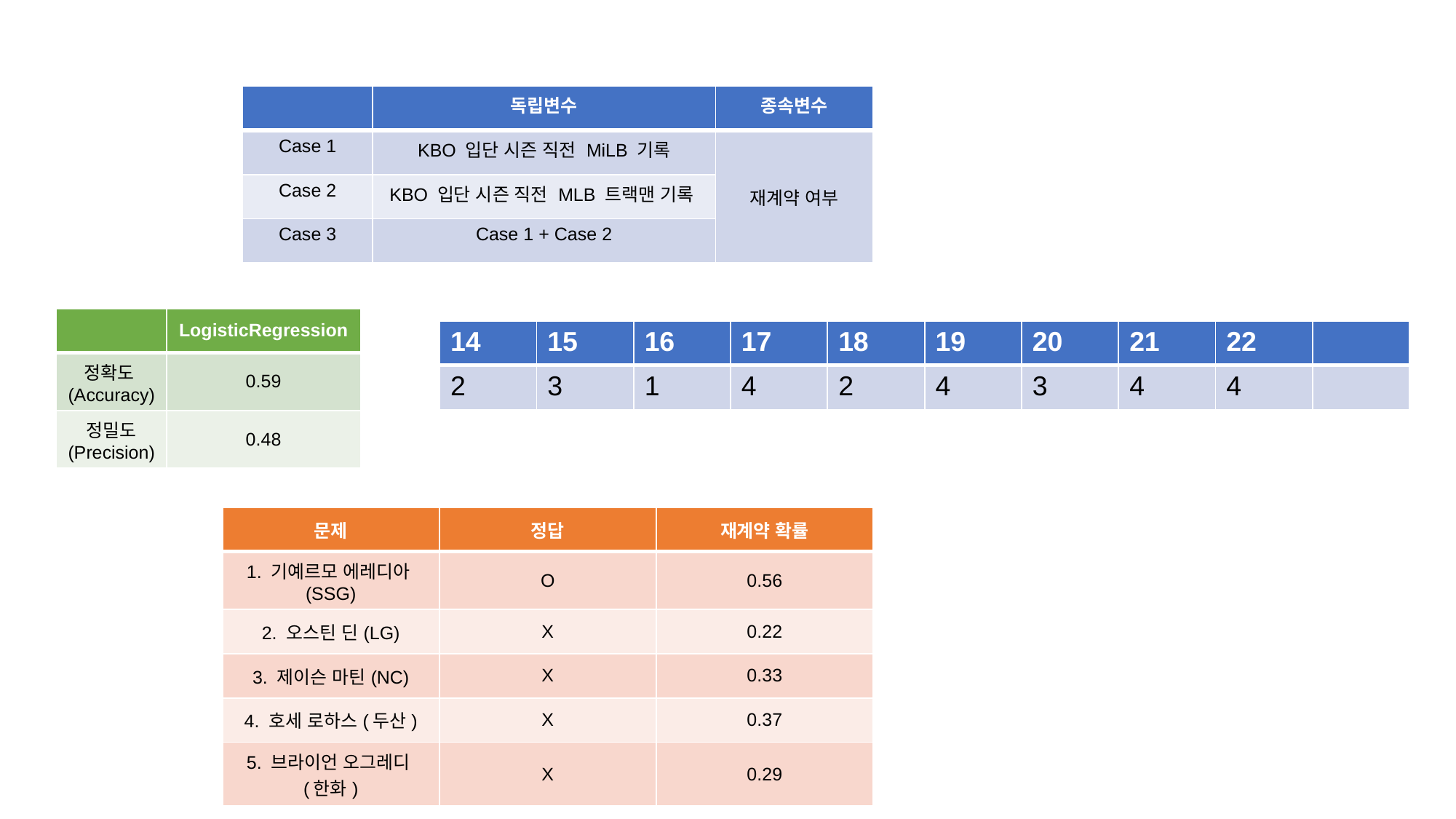

|  | 독립변수 | 종속변수 |
| --- | --- | --- |
| Case 1 | KBO 입단 시즌 직전 MiLB 기록 | 재계약 여부 |
| Case 2 | KBO 입단 시즌 직전 MLB 트랙맨 기록 |  |
| Case 3 | Case 1 + Case 2 |  |
|  | LogisticRegression |
| --- | --- |
| 정확도(Accuracy) | 0.59 |
| 정밀도 (Precision) | 0.48 |
| 14 | 15 | 16 | 17 | 18 | 19 | 20 | 21 | 22 |  |
| --- | --- | --- | --- | --- | --- | --- | --- | --- | --- |
| 2 | 3 | 1 | 4 | 2 | 4 | 3 | 4 | 4 |  |
| 문제 | 정답 | 재계약 확률 |
| --- | --- | --- |
| 1. 기예르모 에레디아(SSG) | O | 0.56 |
| 2. 오스틴 딘(LG) | X | 0.22 |
| 3. 제이슨 마틴(NC) | X | 0.33 |
| 4. 호세 로하스(두산) | X | 0.37 |
| 5. 브라이언 오그레디(한화) | X | 0.29 |